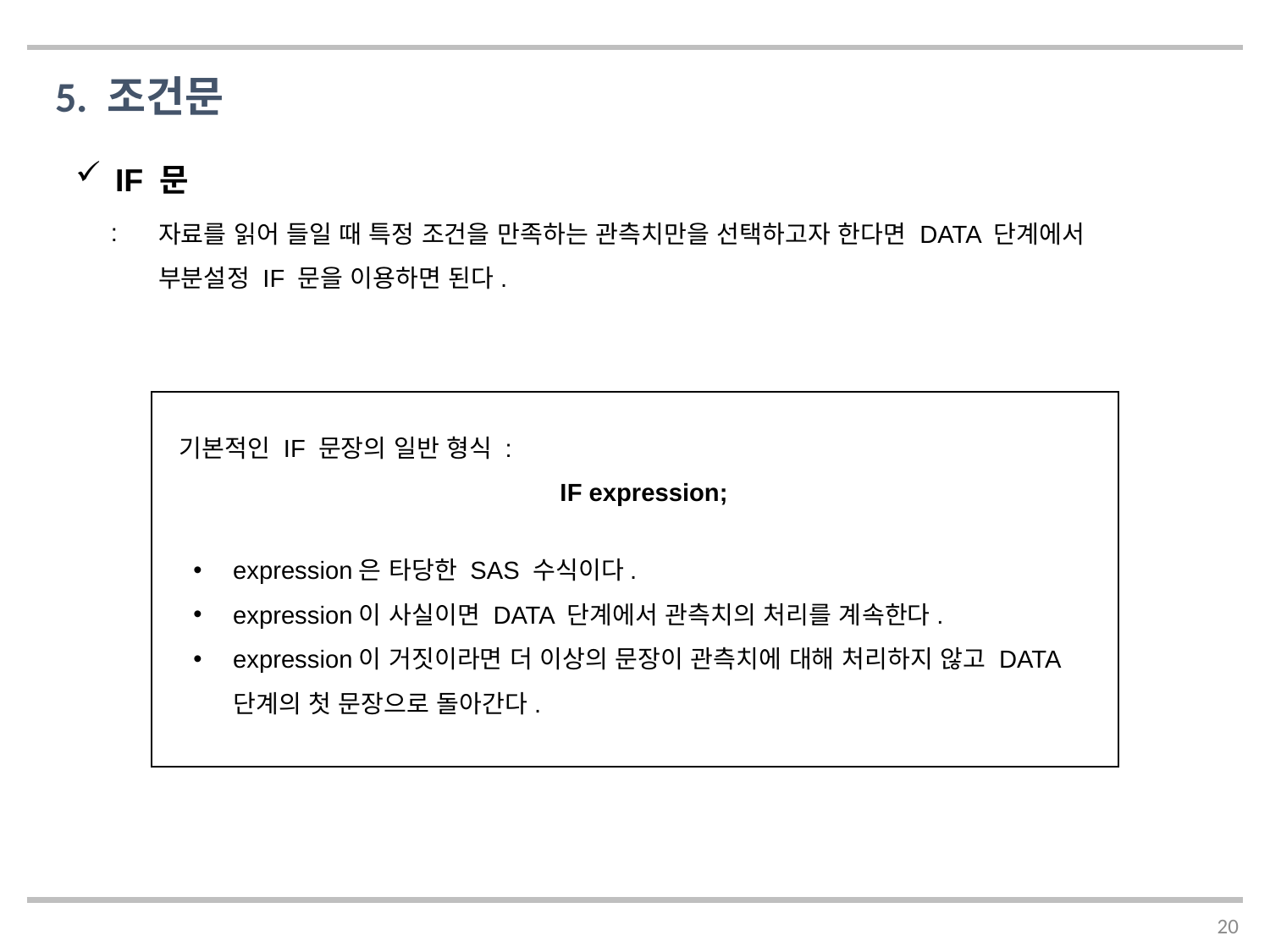

5. 조건문
IF 문
자료를 읽어 들일 때 특정 조건을 만족하는 관측치만을 선택하고자 한다면 DATA 단계에서 부분설정 IF 문을 이용하면 된다.

기본적인 IF 문장의 일반 형식 :
			IF expression;
expression은 타당한 SAS 수식이다.
expression이 사실이면 DATA 단계에서 관측치의 처리를 계속한다.
expression이 거짓이라면 더 이상의 문장이 관측치에 대해 처리하지 않고 DATA 단계의 첫 문장으로 돌아간다.